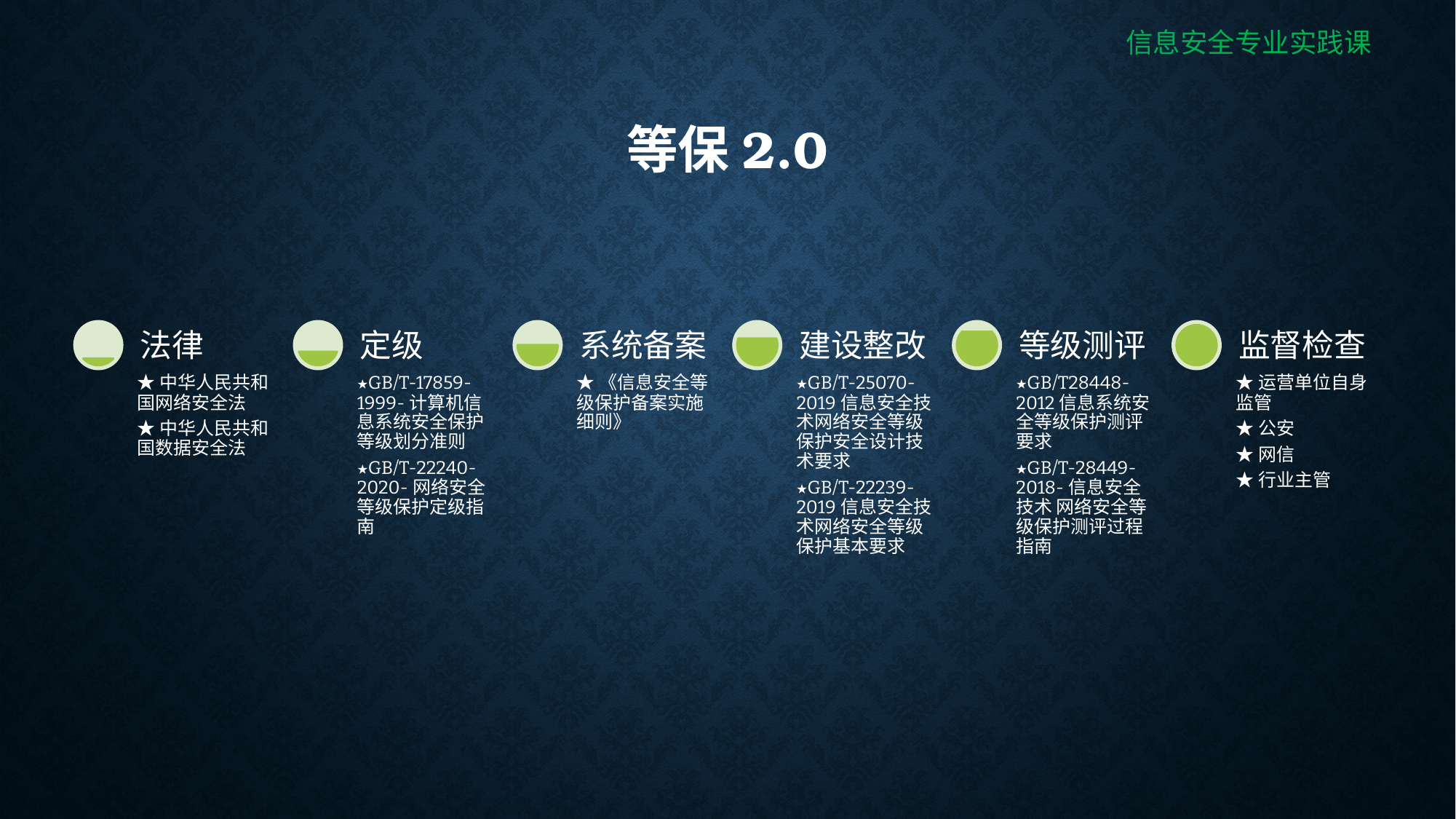

# 等保2.0
★中华人民共和国网络安全法
★中华人民共和国数据安全法

法律
★GB/T-17859-1999-计算机信息系统安全保护等级划分准则
★GB/T-22240-2020-网络安全等级保护定级指南
定级
★《信息安全等级保护备案实施细则》
系统备案
★GB/T-25070-2019信息安全技术网络安全等级保护安全设计技术要求
★GB/T-22239-2019信息安全技术网络安全等级保护基本要求
建设整改
★GB/T28448-2012信息系统安全等级保护测评要求
★GB/T-28449-2018-信息安全技术 网络安全等级保护测评过程指南
等级测评
★运营单位自身监管
★公安
★网信
★行业主管
监督检查